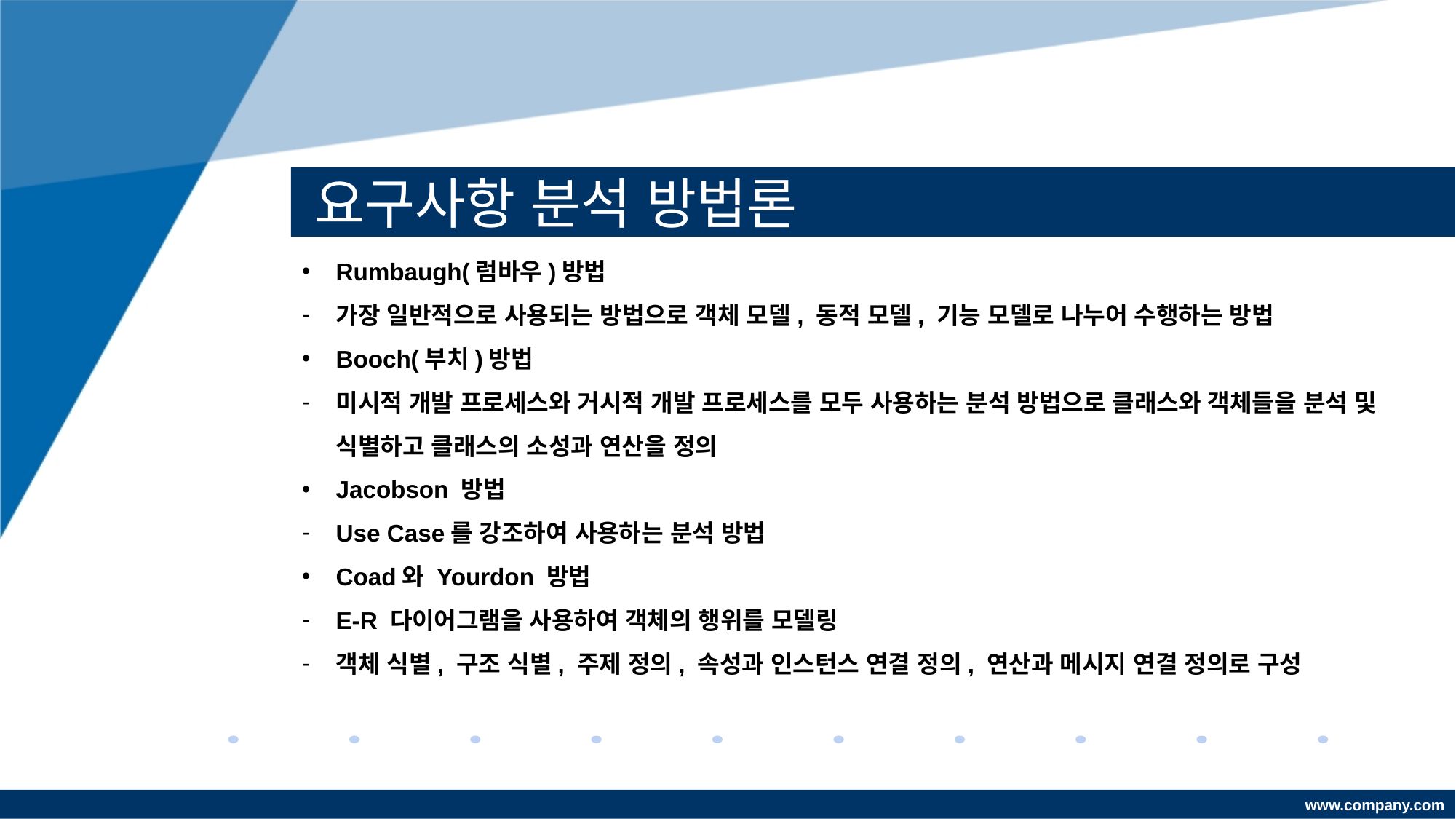

# 요구사항 분석 방법론
Rumbaugh(럼바우)방법
가장 일반적으로 사용되는 방법으로 객체 모델, 동적 모델, 기능 모델로 나누어 수행하는 방법
Booch(부치)방법
미시적 개발 프로세스와 거시적 개발 프로세스를 모두 사용하는 분석 방법으로 클래스와 객체들을 분석 및 식별하고 클래스의 소성과 연산을 정의
Jacobson 방법
Use Case를 강조하여 사용하는 분석 방법
Coad와 Yourdon 방법
E-R 다이어그램을 사용하여 객체의 행위를 모델링
객체 식별, 구조 식별, 주제 정의, 속성과 인스턴스 연결 정의, 연산과 메시지 연결 정의로 구성